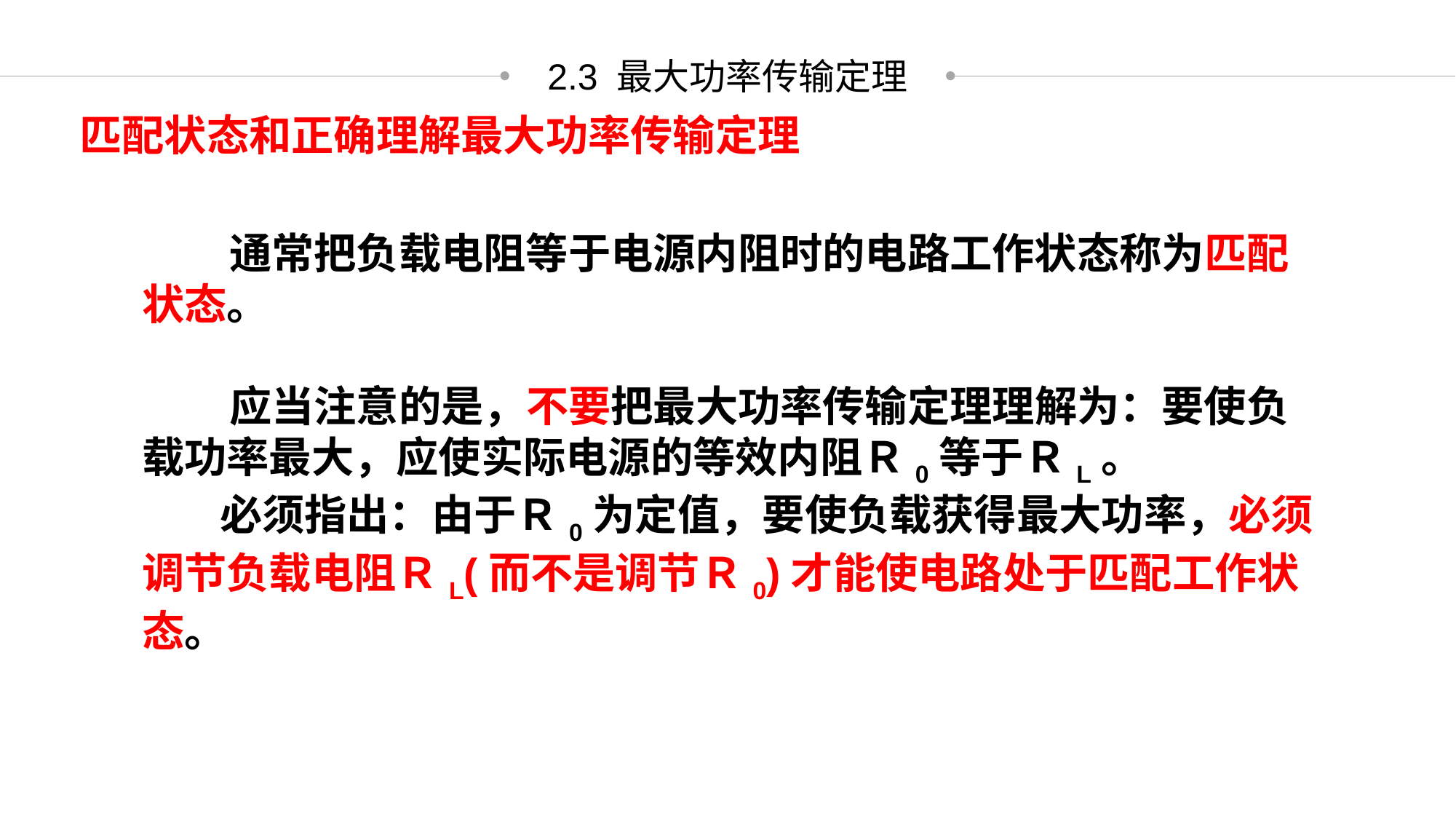

2.3 最大功率传输定理
匹配状态和正确理解最大功率传输定理
        通常把负载电阻等于电源内阻时的电路工作状态称为匹配状态。

        应当注意的是，不要把最大功率传输定理理解为：要使负载功率最大，应使实际电源的等效内阻Ｒ0等于ＲL。
       必须指出：由于Ｒ0为定值，要使负载获得最大功率，必须调节负载电阻ＲL(而不是调节Ｒ0)才能使电路处于匹配工作状态。